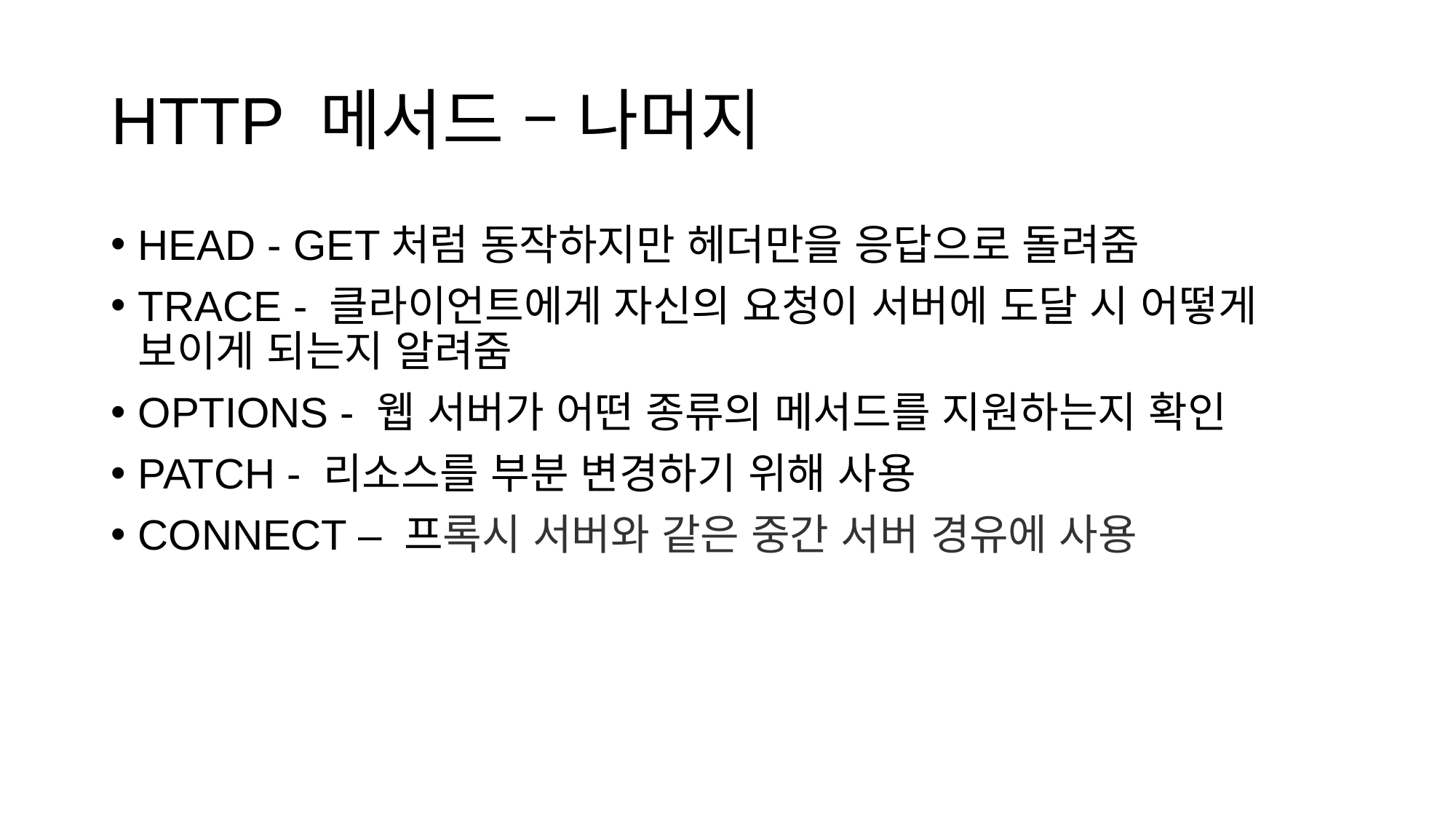

# HTTP 메서드 – 나머지
HEAD - GET처럼 동작하지만 헤더만을 응답으로 돌려줌
TRACE - 클라이언트에게 자신의 요청이 서버에 도달 시 어떻게 보이게 되는지 알려줌
OPTIONS - 웹 서버가 어떤 종류의 메서드를 지원하는지 확인
PATCH - 리소스를 부분 변경하기 위해 사용
CONNECT – 프록시 서버와 같은 중간 서버 경유에 사용